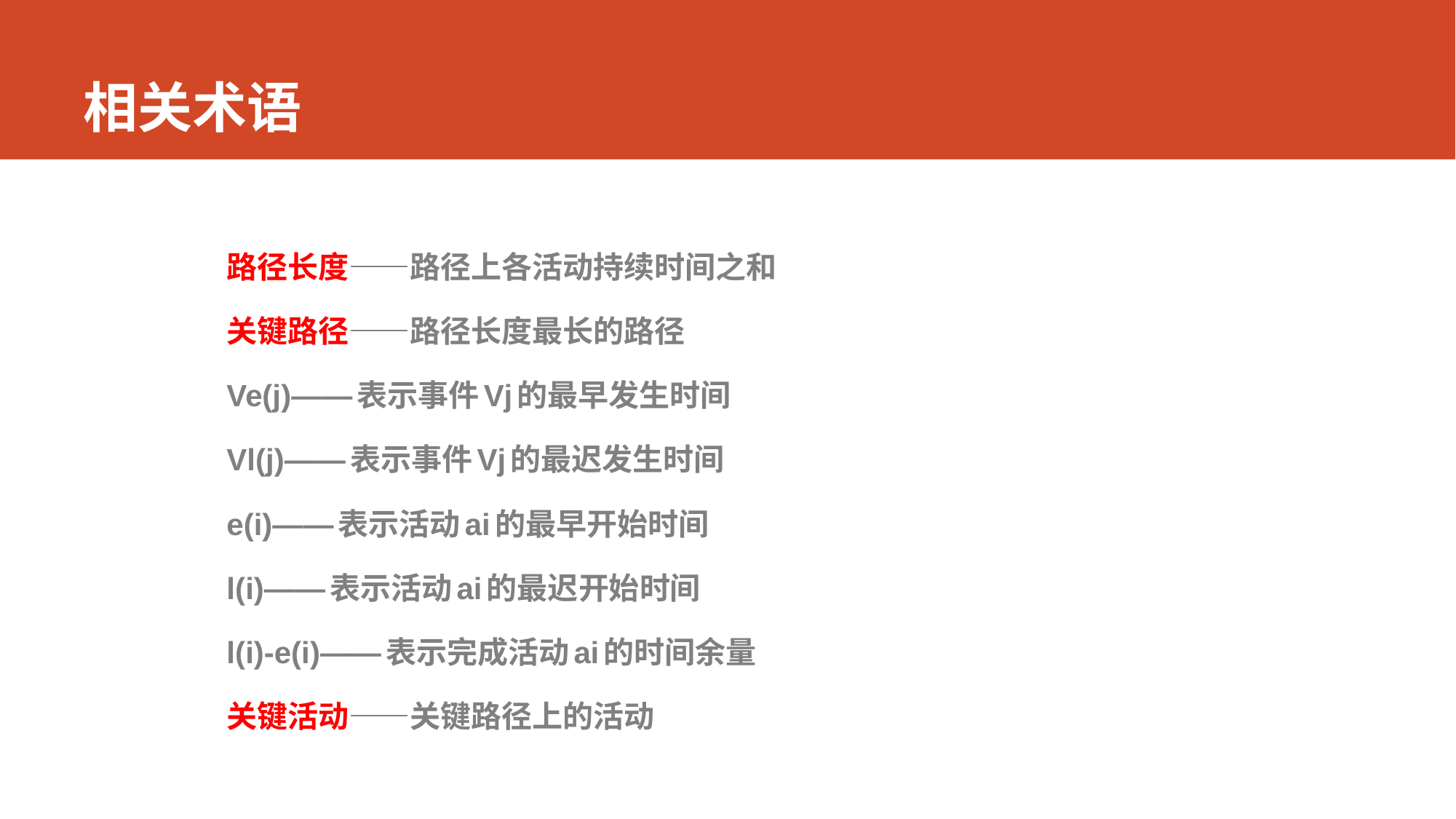

# 相关术语
路径长度——路径上各活动持续时间之和
关键路径——路径长度最长的路径
Ve(j)——表示事件Vj的最早发生时间
Vl(j)——表示事件Vj的最迟发生时间
e(i)——表示活动ai的最早开始时间
l(i)——表示活动ai的最迟开始时间
l(i)-e(i)——表示完成活动ai的时间余量
关键活动——关键路径上的活动